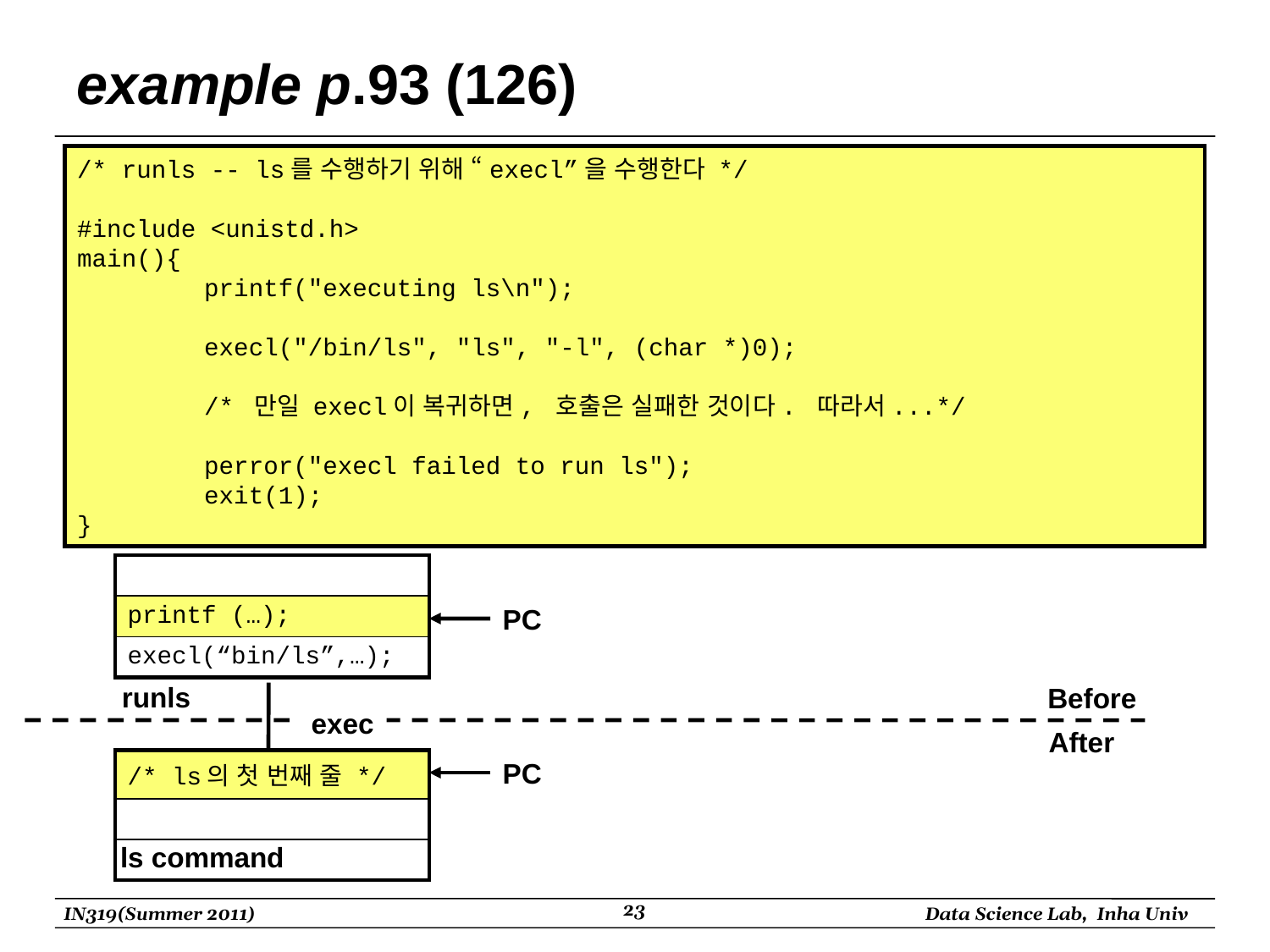

# example p.93 (126)

/* runls -- ls를 수행하기 위해 “execl”을 수행한다 */

#include <unistd.h>
main(){
	printf("executing ls\n");

	execl("/bin/ls", "ls", "-l", (char *)0);

	/* 만일 execl이 복귀하면, 호출은 실패한 것이다. 따라서...*/

	perror("execl failed to run ls");
	exit(1);
}
|  |
| --- |
| printf (…); |
| execl(“bin/ls”,…); |
PC
runls
Before
exec
After

PC
| /\* ls의 첫 번째 줄 \*/ |
| --- |
|  |
|  |
ls command
23